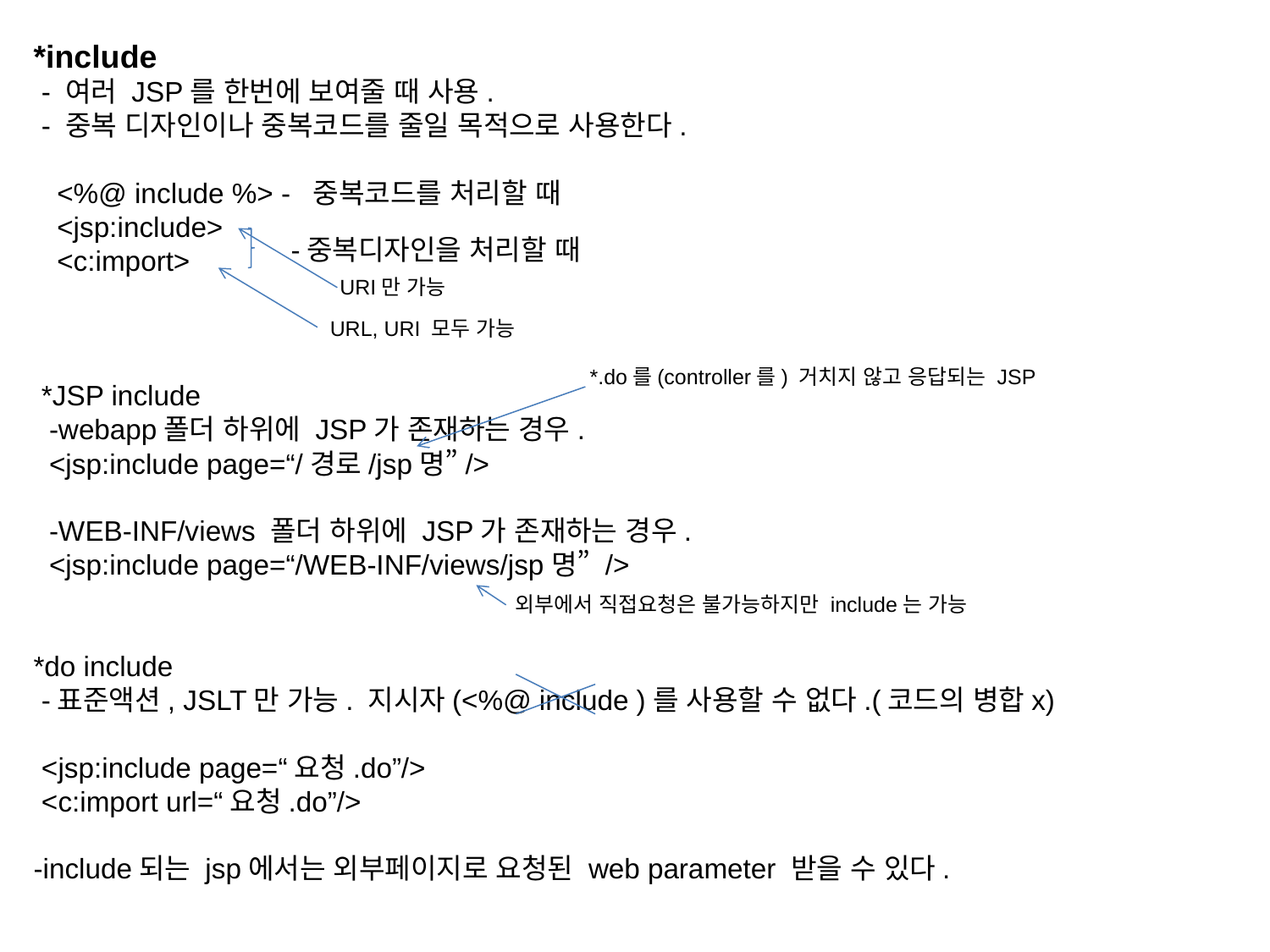

*include
 - 여러 JSP를 한번에 보여줄 때 사용.
 - 중복 디자인이나 중복코드를 줄일 목적으로 사용한다.

   <%@ include %> -  중복코드를 처리할 때
   <jsp:include>
   <c:import>

 *JSP include
  -webapp폴더 하위에 JSP가 존재하는 경우.
  <jsp:include page=“/경로/jsp명”/>

  -WEB-INF/views 폴더 하위에 JSP가 존재하는 경우.
  <jsp:include page=“/WEB-INF/views/jsp명” />

*do include
 -표준액션, JSLT만 가능. 지시자(<%@ include )를 사용할 수 없다.(코드의 병합x)

 <jsp:include page=“요청.do”/>
 <c:import url=“요청.do”/>

-include되는 jsp에서는 외부페이지로 요청된 web parameter 받을 수 있다.
-중복디자인을 처리할 때

URI만 가능
URL, URI 모두 가능
*.do를(controller를) 거치지 않고 응답되는 JSP
외부에서 직접요청은 불가능하지만 include는 가능